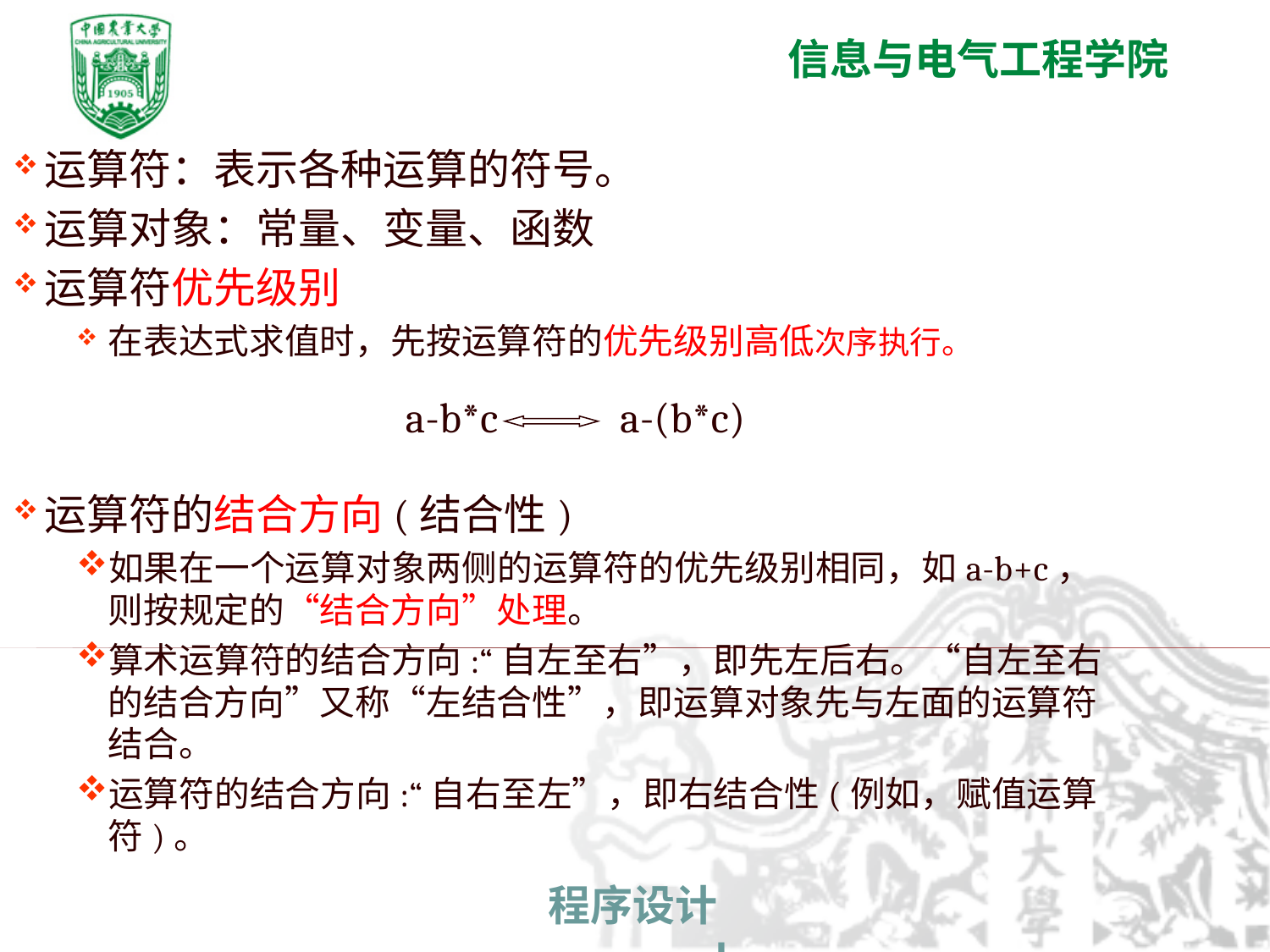

运算符：表示各种运算的符号。
运算对象：常量、变量、函数
运算符优先级别
在表达式求值时，先按运算符的优先级别高低次序执行。

运算符的结合方向(结合性)
如果在一个运算对象两侧的运算符的优先级别相同，如a-b+c，则按规定的“结合方向”处理。
算术运算符的结合方向:“自左至右”，即先左后右。“自左至右的结合方向”又称“左结合性”，即运算对象先与左面的运算符结合。
运算符的结合方向:“自右至左”，即右结合性(例如，赋值运算符)。
a-b*c             a-(b*c)